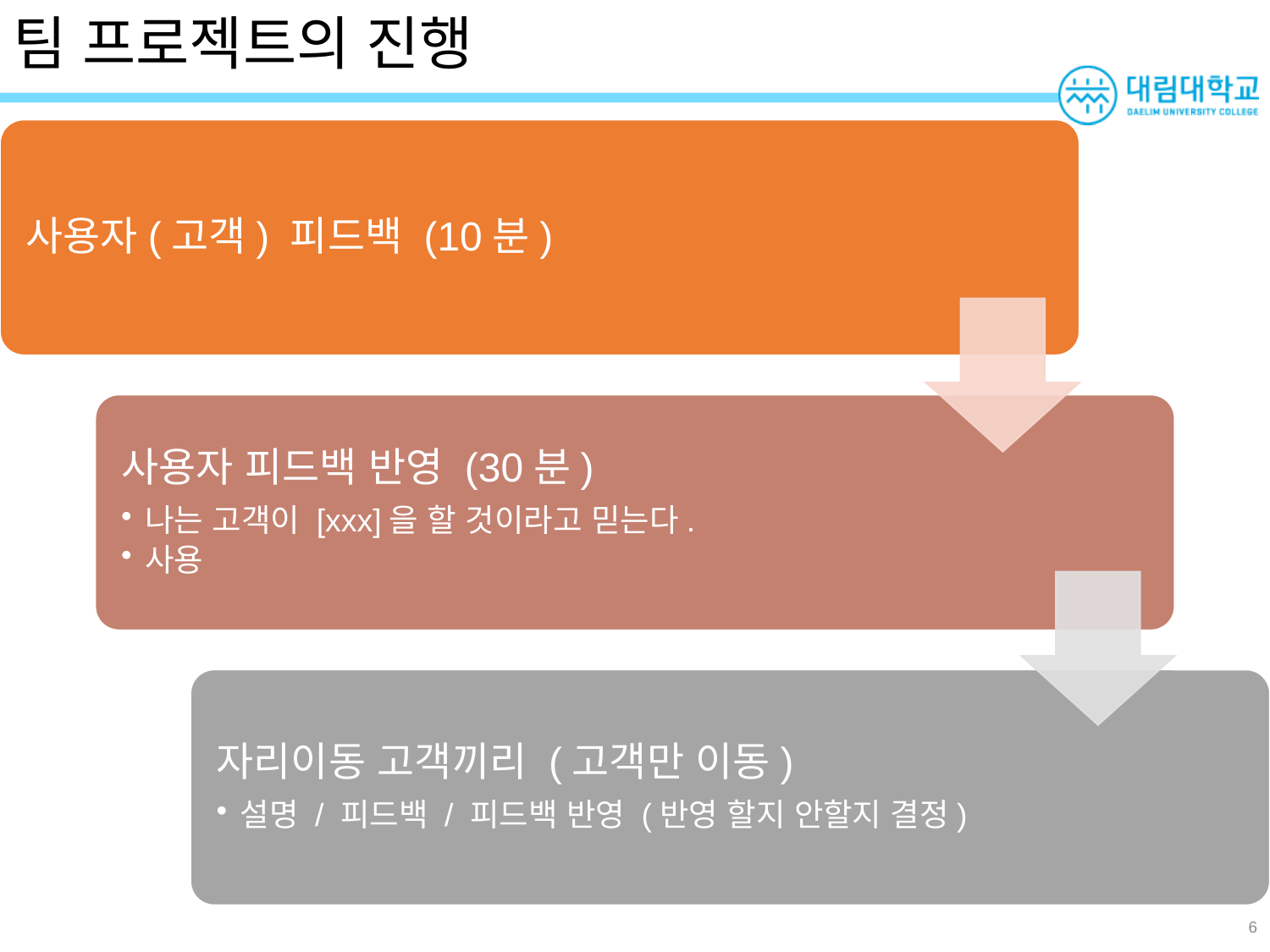

# 팀 프로젝트의 진행
사용자(고객) 피드백 (10분)
사용자 피드백 반영 (30분)
나는 고객이 [xxx]을 할 것이라고 믿는다.
사용
자리이동 고객끼리 (고객만 이동)
설명 / 피드백 / 피드백 반영 (반영 할지 안할지 결정)

6